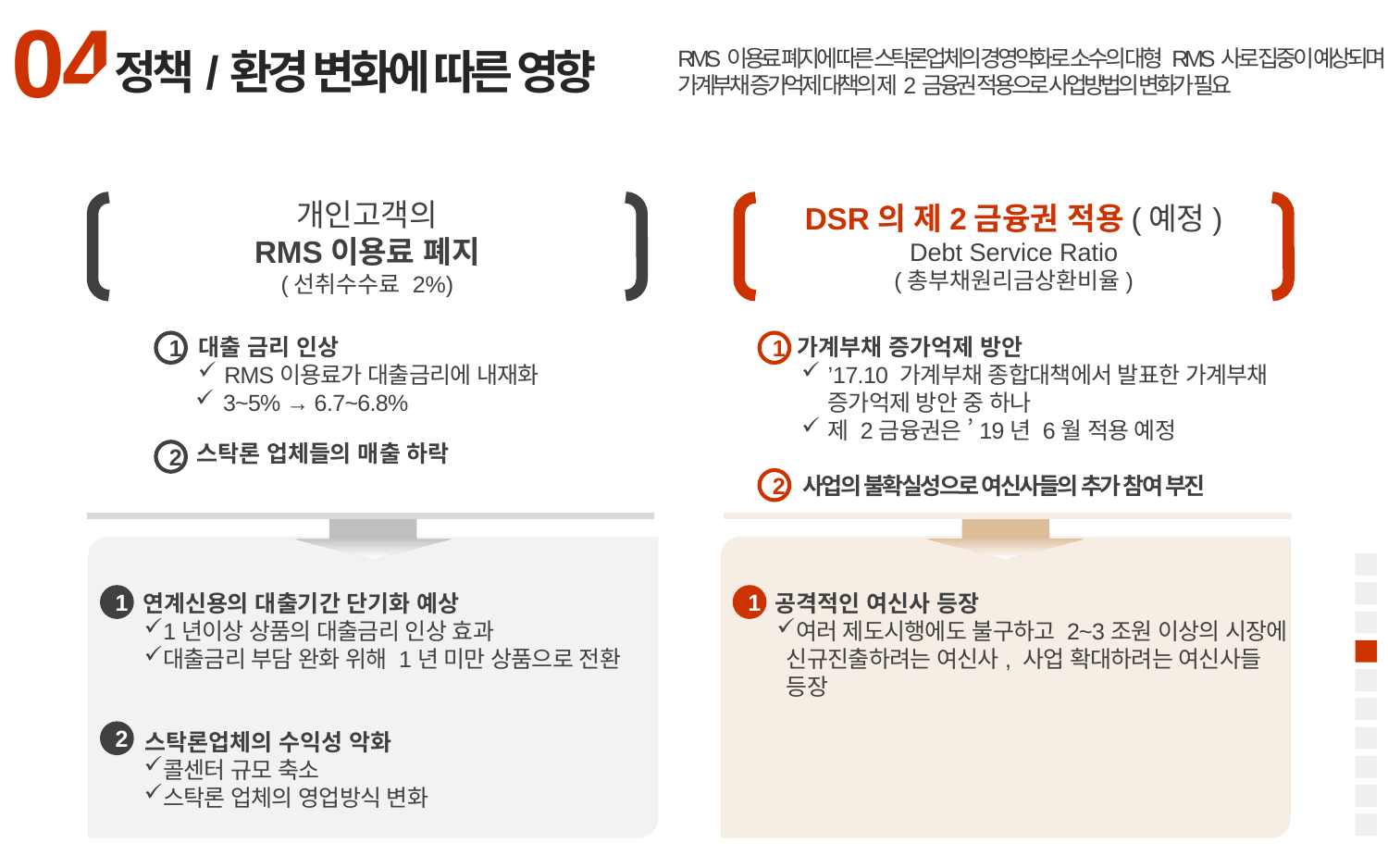

04

정책/환경 변화에 따른 영향
RMS이용료 폐지에 따른 스탁론업체의 경영악화로 소수의 대형 RMS사로 집중이 예상되며 가계부채 증가억제 대책의 제2금융권 적용으로 사업방법의 변화가 필요
개인고객의
RMS이용료 폐지
(선취수수료 2%)

DSR의 제2금융권 적용(예정)
Debt Service Ratio
(총부채원리금상환비율)

1
1
 ① 가계부채 증가억제 방안
’17.10 가계부채 종합대책에서 발표한 가계부채 증가억제 방안 중 하나
제 2금융권은 ’19년 6월 적용 예정

      사업의 불확실성으로 여신사들의 추가 참여 부진
2
 ①  대출 금리 인상
RMS이용료가 대출금리에 내재화
3~5% → 6.7~6.8%
 ② 스탁론 업체들의 매출 하락
2

1
1
 ① 연계신용의 대출기간 단기화 예상
1년이상 상품의 대출금리 인상 효과
대출금리 부담 완화 위해 1년 미만 상품으로 전환

 ② 스탁론업체의 수익성 악화
콜센터 규모 축소
스탁론 업체의 영업방식 변화
 ① 공격적인 여신사 등장
여러 제도시행에도 불구하고 2~3조원 이상의 시장에 신규진출하려는 여신사, 사업 확대하려는 여신사들 등장
2